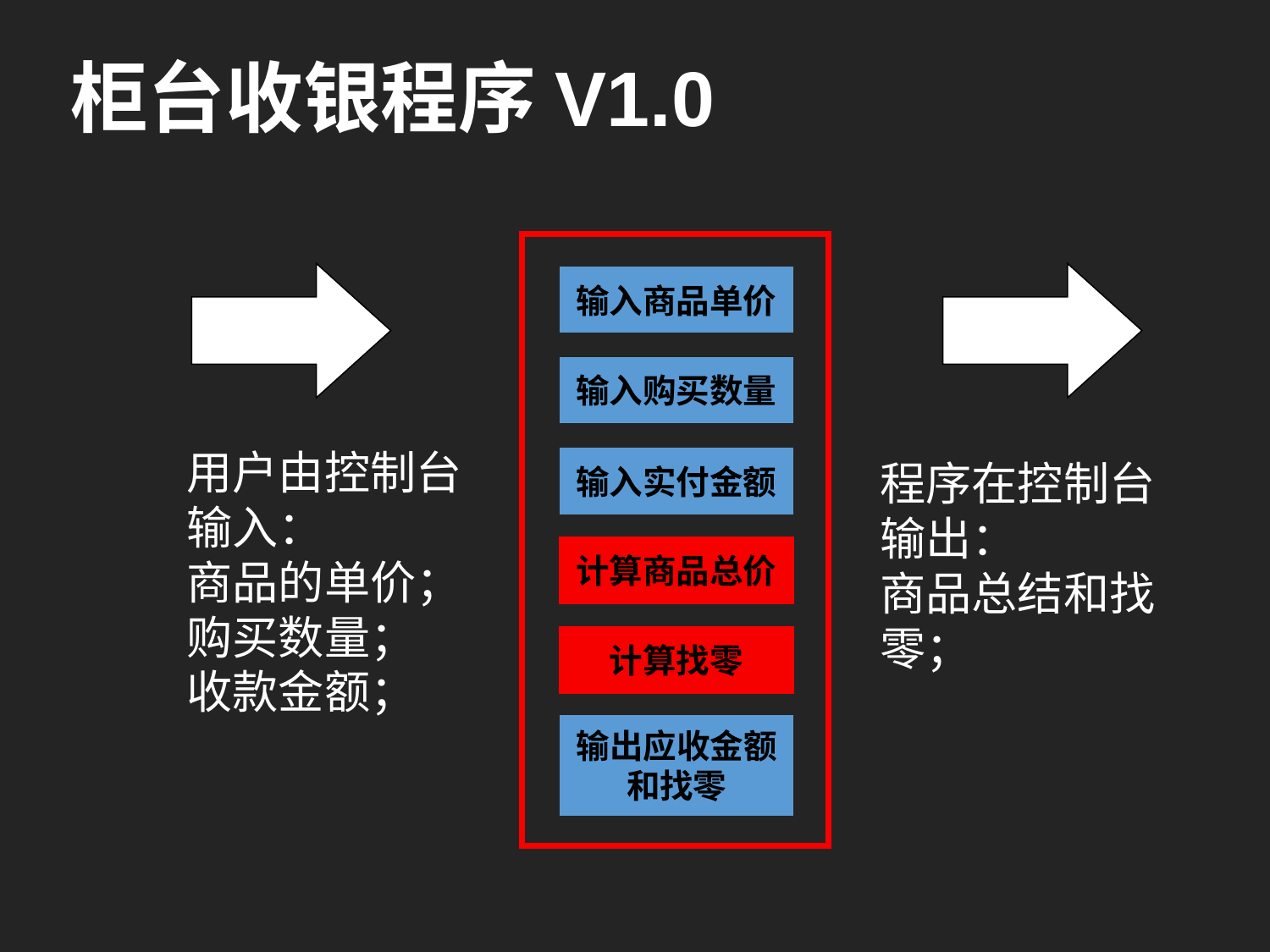

# 柜台收银程序V1.0

输入商品单价
输入购买数量
用户由控制台
输入：
商品的单价；
购买数量；
收款金额；
输入实付金额
程序在控制台输出：
商品总结和找零；
计算商品总价
计算找零
输出应收金额
和找零